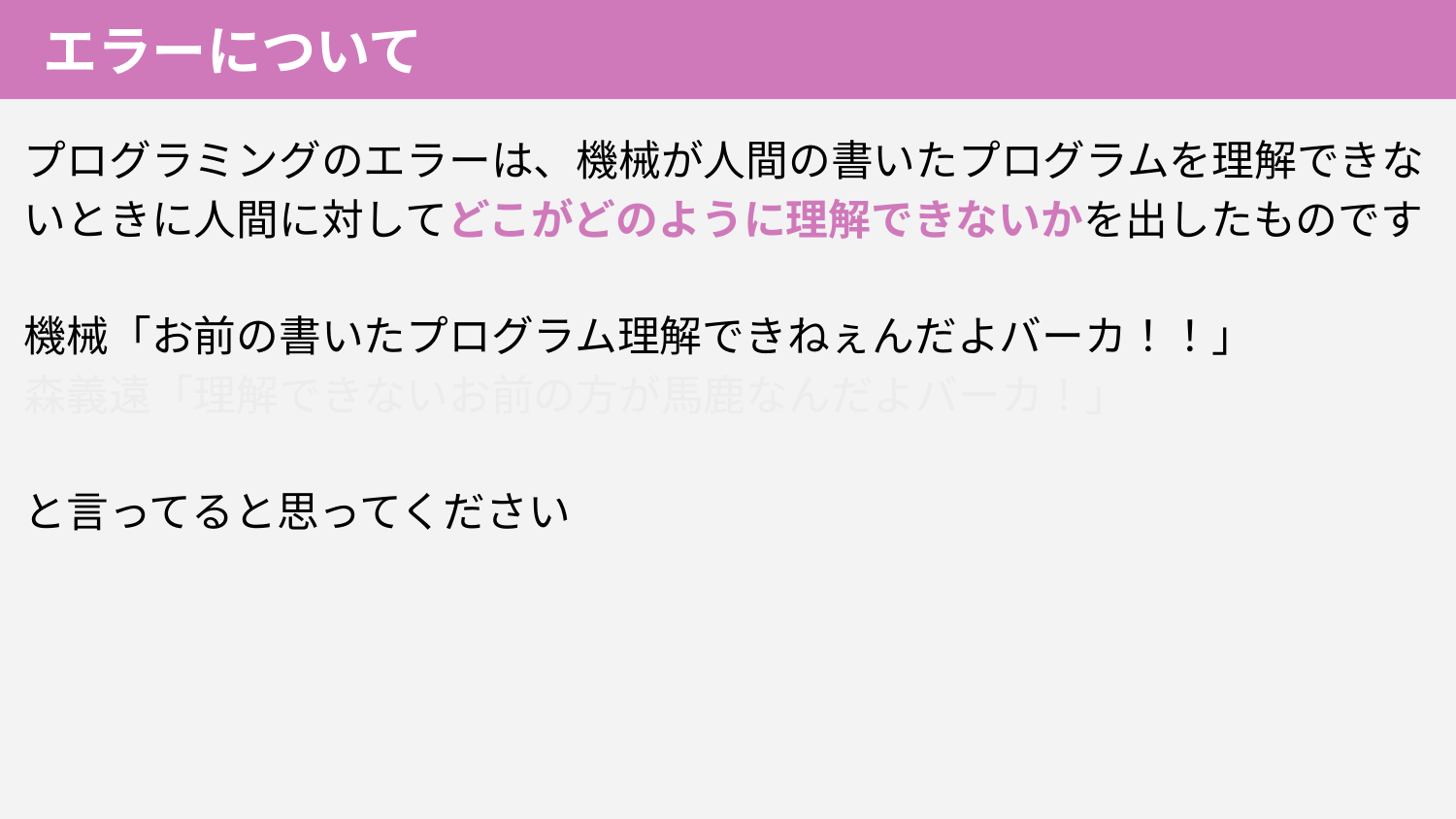

エラーについて
プログラミングのエラーは、機械が人間の書いたプログラムを理解できないときに人間に対してどこがどのように理解できないかを出したものです

機械「お前の書いたプログラム理解できねぇんだよバーカ！！」
森義遠「理解できないお前の方が馬鹿なんだよバーカ！」

と言ってると思ってください